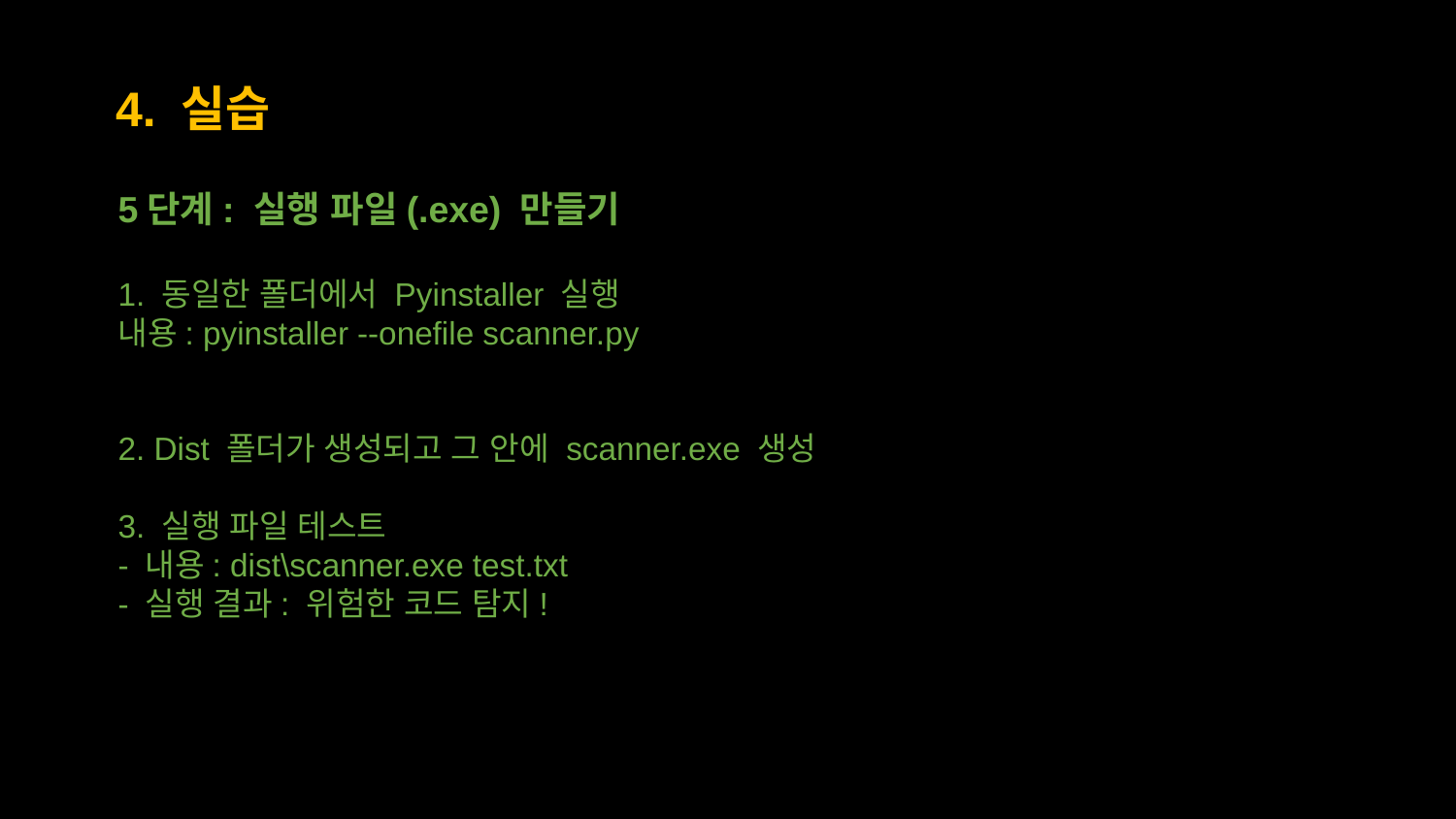

# 4. 실습
5단계: 실행 파일(.exe) 만들기

1. 동일한 폴더에서 Pyinstaller 실행
내용: pyinstaller --onefile scanner.py

2. Dist 폴더가 생성되고 그 안에 scanner.exe 생성

3. 실행 파일 테스트
- 내용: dist\scanner.exe test.txt
- 실행 결과: 위험한 코드 탐지!